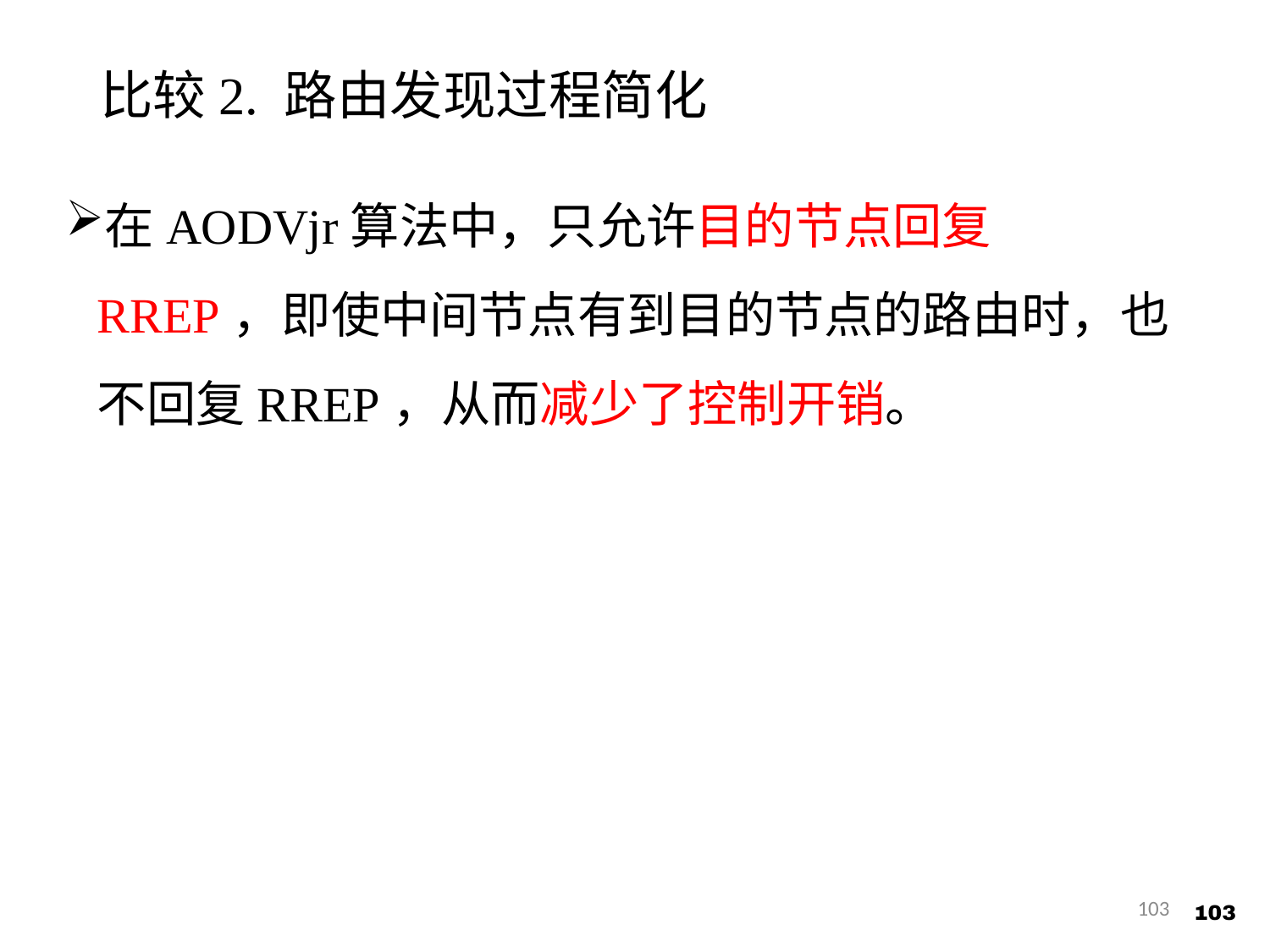

# 比较2. 路由发现过程简化
在AODVjr算法中，只允许目的节点回复RREP，即使中间节点有到目的节点的路由时，也不回复RREP，从而减少了控制开销。
103
103